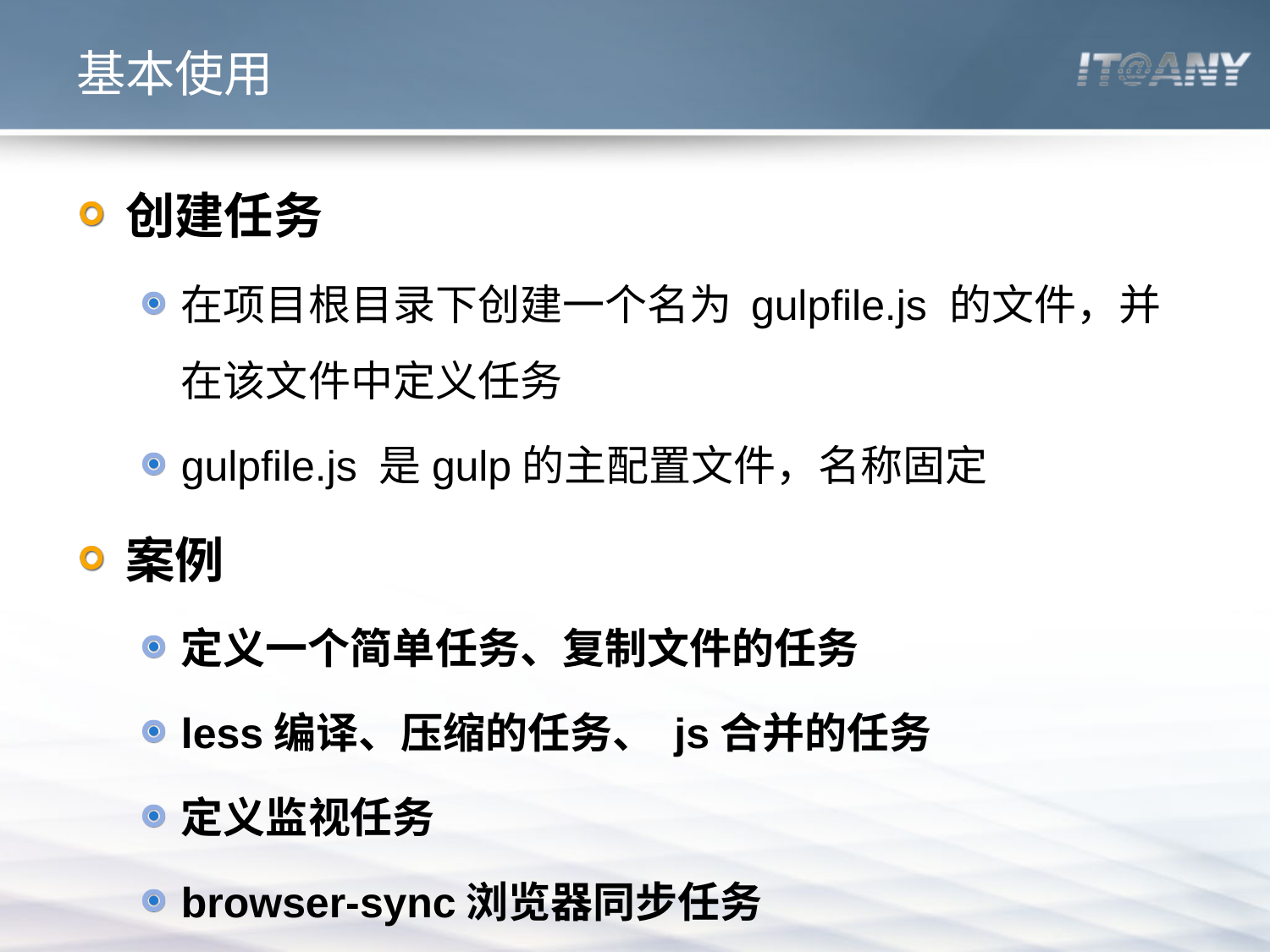

# 基本使用
创建任务
在项目根目录下创建一个名为 gulpfile.js 的文件，并在该文件中定义任务
gulpfile.js 是gulp的主配置文件，名称固定
案例
定义一个简单任务、复制文件的任务
less编译、压缩的任务、 js合并的任务
定义监视任务
browser-sync浏览器同步任务